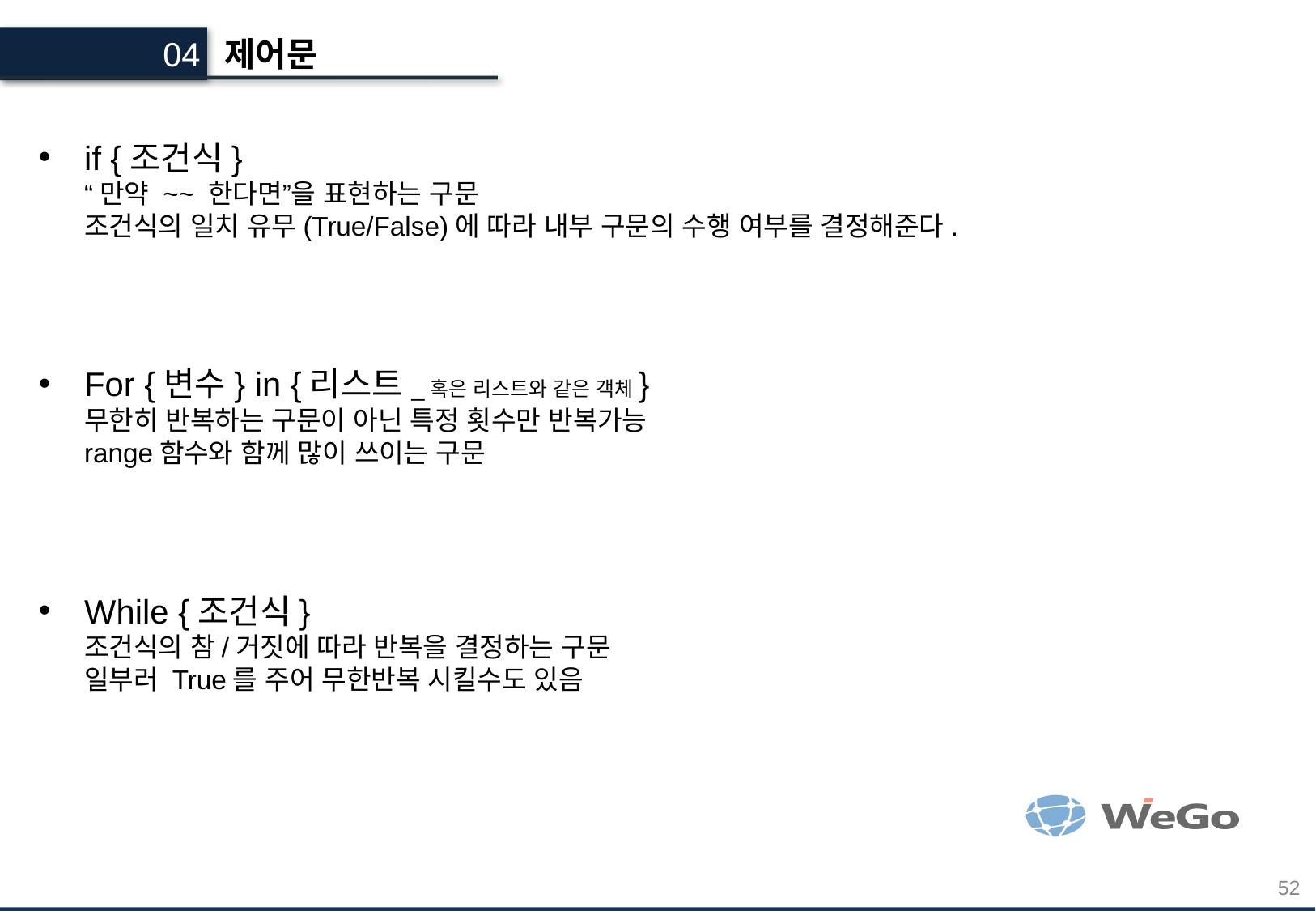

04
제어문
if {조건식}
“만약 ~~ 한다면”을 표현하는 구문
조건식의 일치 유무(True/False)에 따라 내부 구문의 수행 여부를 결정해준다.

For {변수} in {리스트_혹은 리스트와 같은 객체}
무한히 반복하는 구문이 아닌 특정 횟수만 반복가능
range함수와 함께 많이 쓰이는 구문

While {조건식}
조건식의 참/거짓에 따라 반복을 결정하는 구문
일부러 True를 주어 무한반복 시킬수도 있음

52